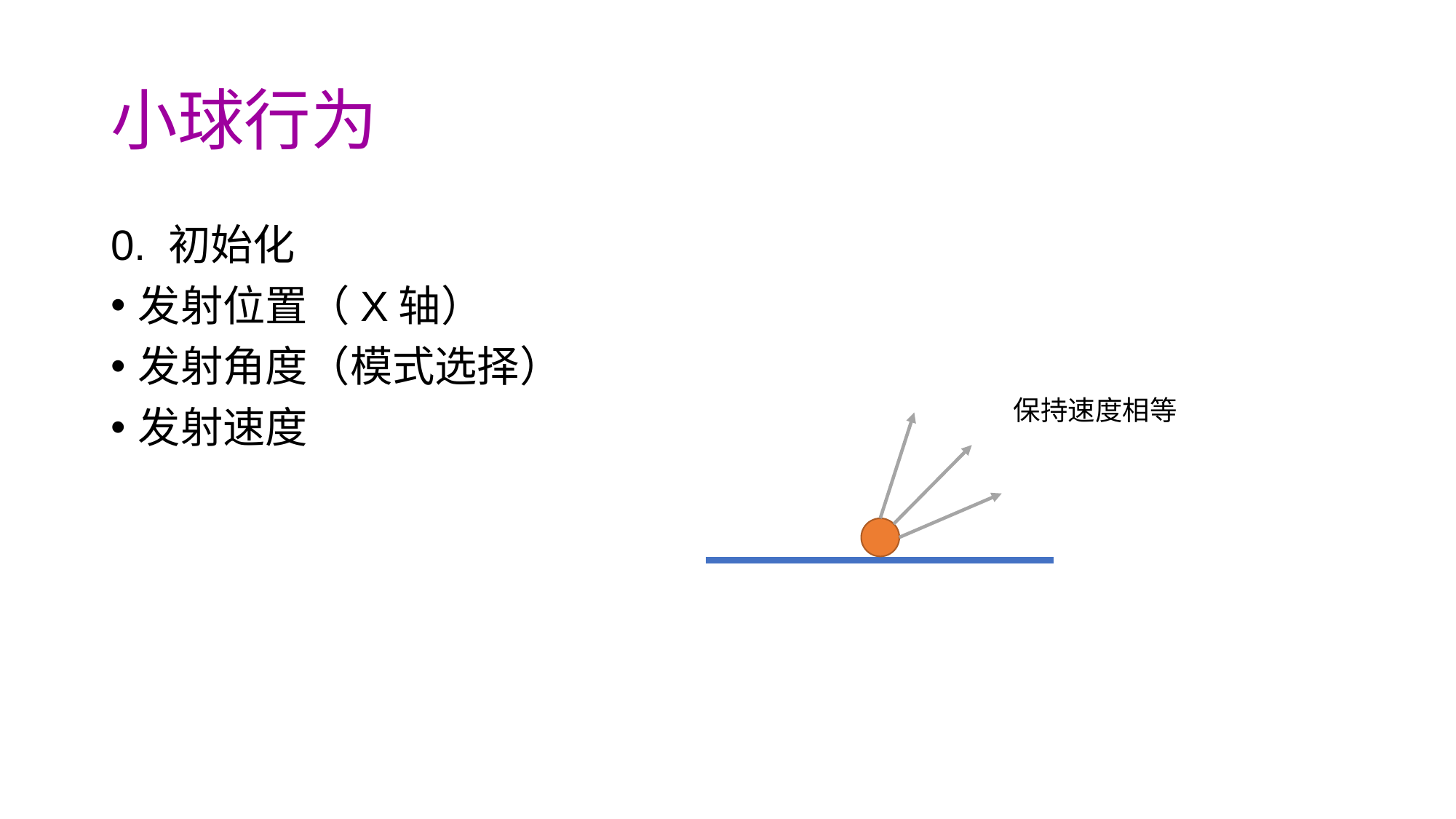

# 小球行为
0. 初始化
发射位置（X轴）
发射角度（模式选择）
发射速度
保持速度相等